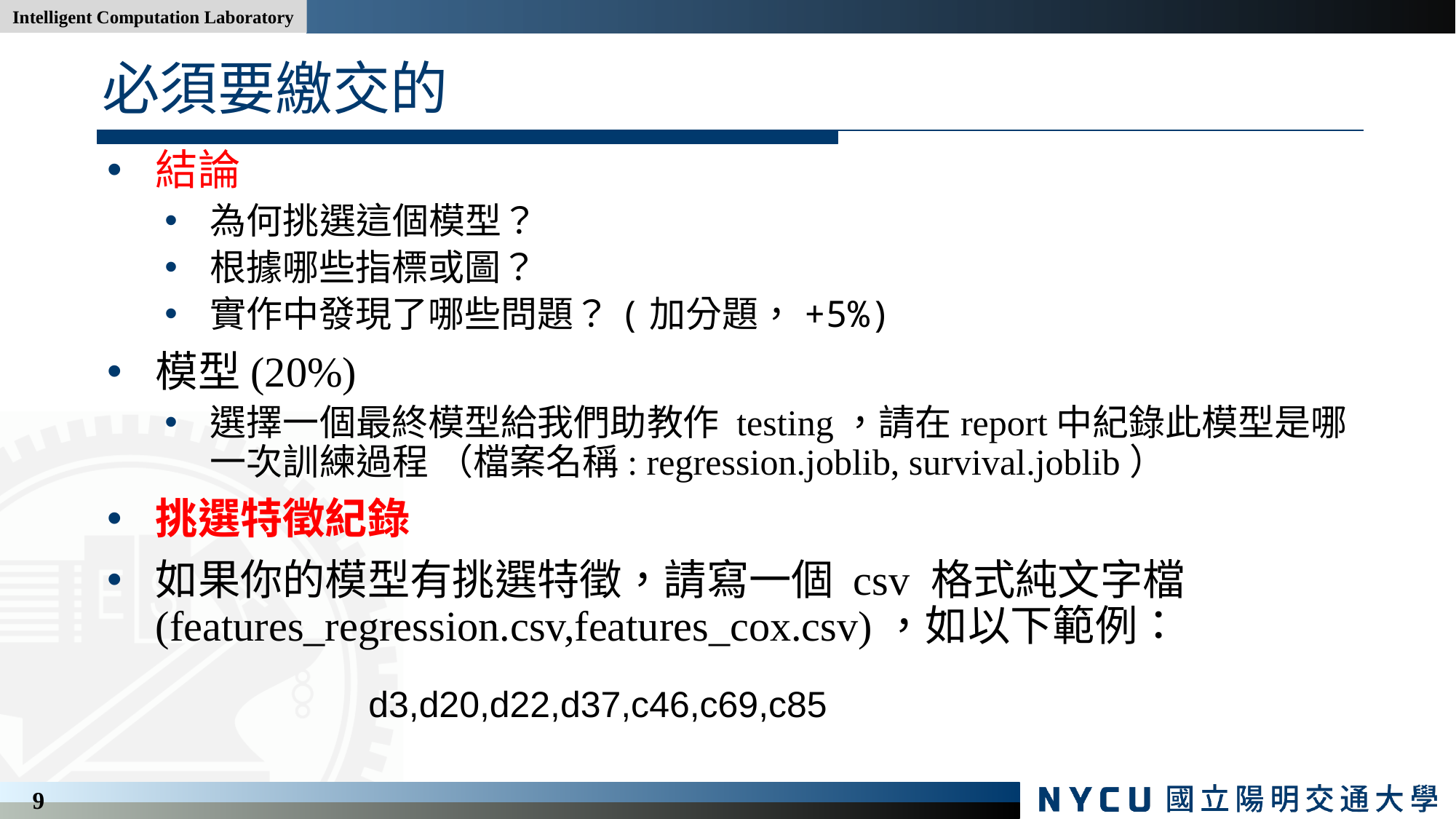

# 必須要繳交的
結論
為何挑選這個模型？
根據哪些指標或圖？
實作中發現了哪些問題？(加分題，+5%)
模型(20%)
選擇一個最終模型給我們助教作 testing，請在report中紀錄此模型是哪一次訓練過程 （檔案名稱: regression.joblib, survival.joblib）
挑選特徵紀錄
如果你的模型有挑選特徵，請寫一個 csv 格式純文字檔(features_regression.csv,features_cox.csv)，如以下範例：

d3,d20,d22,d37,c46,c69,c85
9